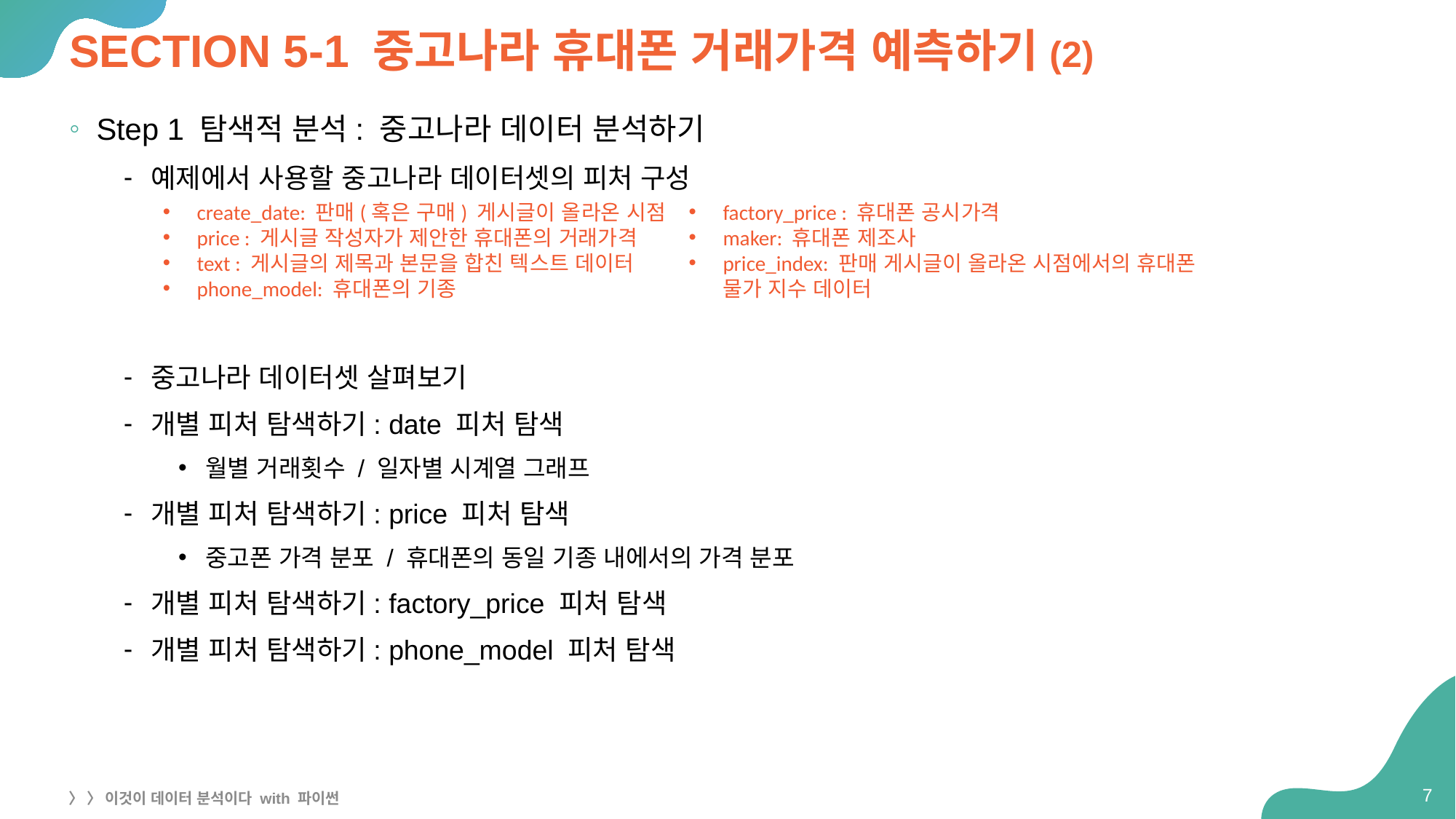

# SECTION 5-1 중고나라 휴대폰 거래가격 예측하기(2)
Step 1 탐색적 분석: 중고나라 데이터 분석하기
예제에서 사용할 중고나라 데이터셋의 피처 구성

중고나라 데이터셋 살펴보기
개별 피처 탐색하기: date 피처 탐색
월별 거래횟수 / 일자별 시계열 그래프
개별 피처 탐색하기: price 피처 탐색
중고폰 가격 분포 / 휴대폰의 동일 기종 내에서의 가격 분포
개별 피처 탐색하기: factory_price 피처 탐색
개별 피처 탐색하기: phone_model 피처 탐색
create_date: 판매(혹은 구매) 게시글이 올라온 시점
price : 게시글 작성자가 제안한 휴대폰의 거래가격
text : 게시글의 제목과 본문을 합친 텍스트 데이터
phone_model: 휴대폰의 기종
factory_price : 휴대폰 공시가격
maker: 휴대폰 제조사
price_index: 판매 게시글이 올라온 시점에서의 휴대폰 물가 지수 데이터
7
〉 〉 이것이 데이터 분석이다 with 파이썬